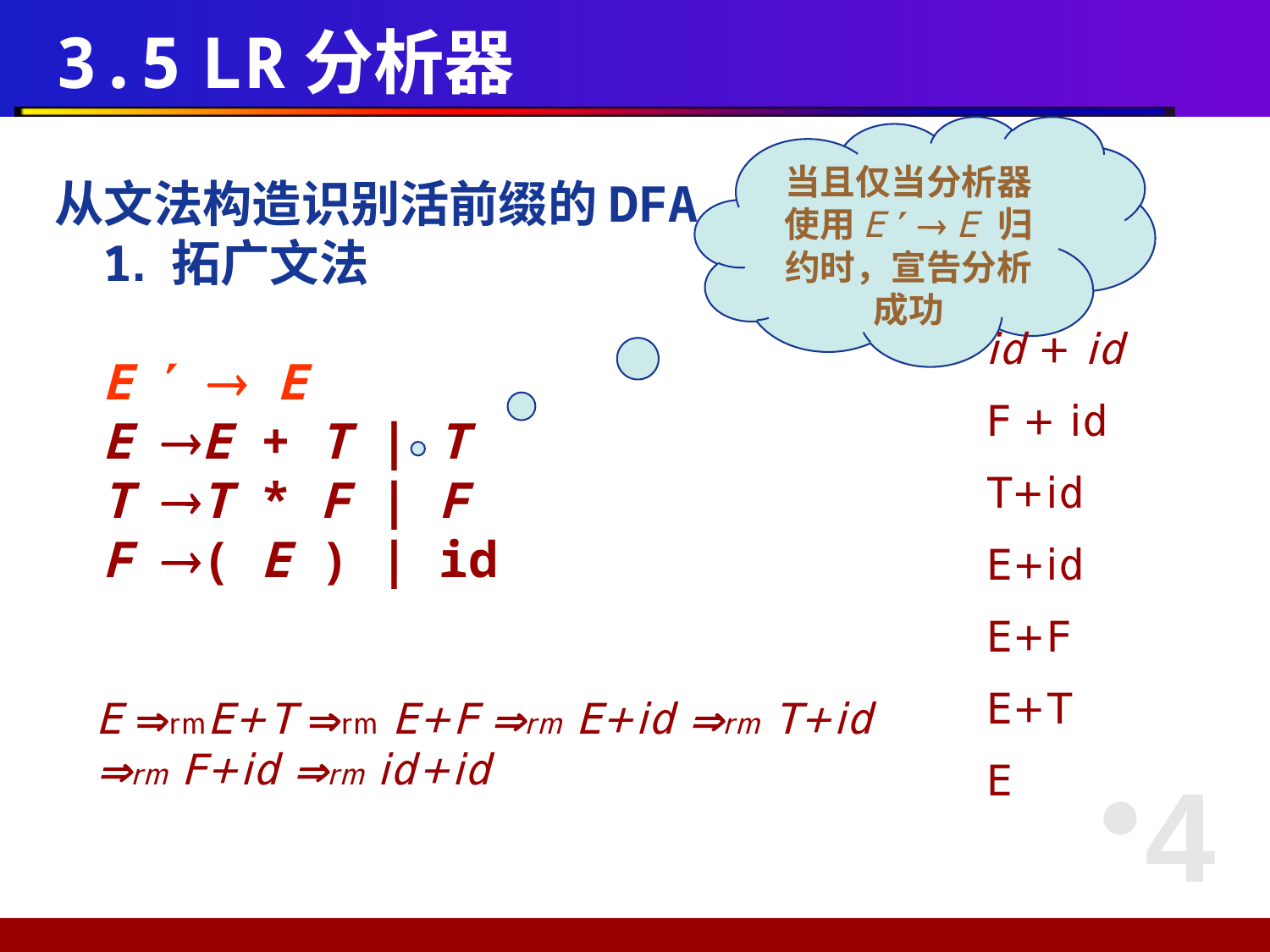

# 3.5 LR分析器
当且仅当分析器使用E ′ → E 归约时，宣告分析成功
从文法构造识别活前缀的DFA
	1. 拓广文法

	E ′ → E
	E →E + T | T
	T →T * F | F
 	F →( E ) | id
id + id
F + id
T+id
E+id
E+F
E+T
E
E ⇒rmE+T ⇒rm E+F ⇒rm E+id ⇒rm T+id ⇒rm F+id ⇒rm id+id
4